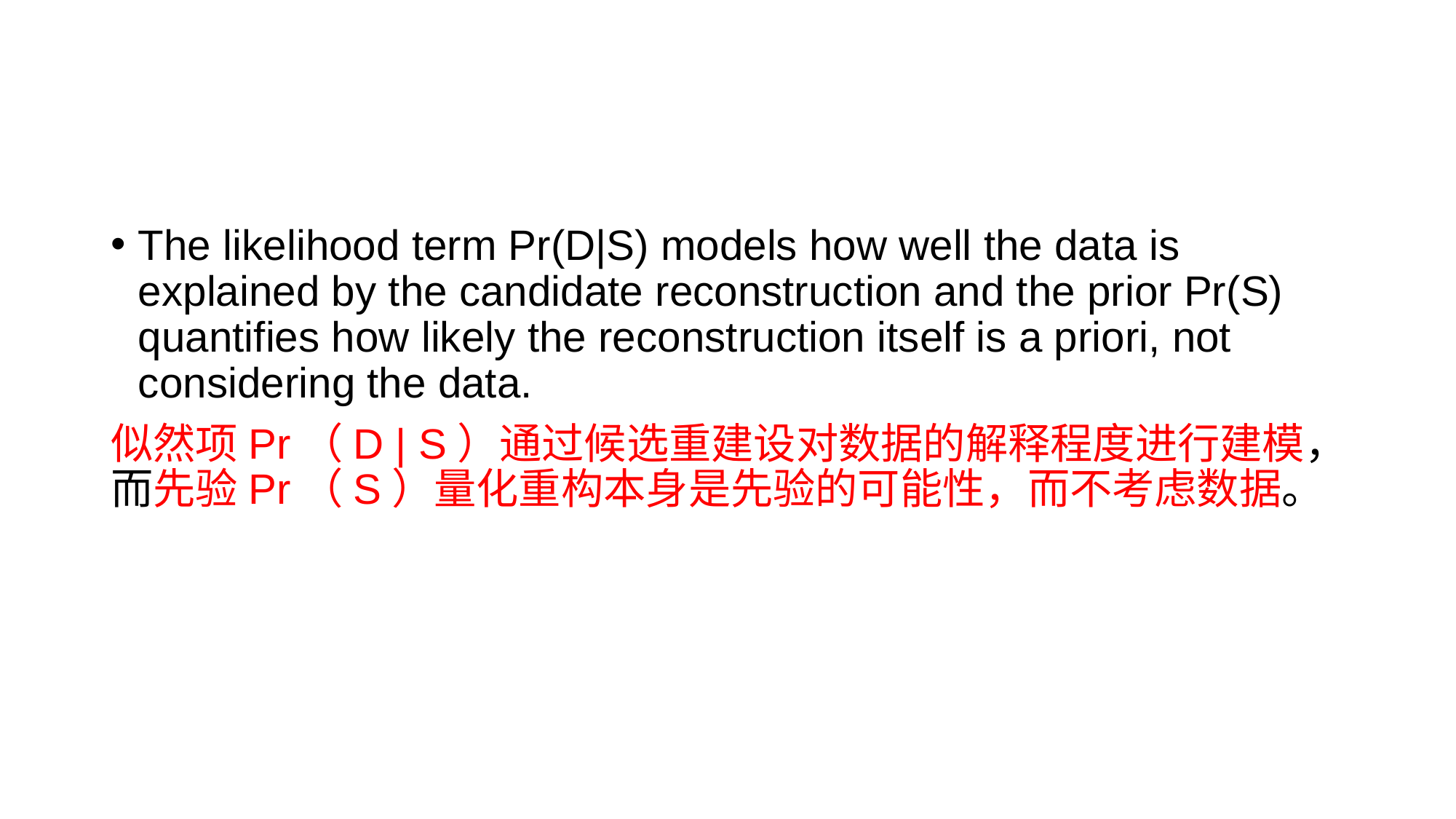

#
The likelihood term Pr(D|S) models how well the data is explained by the candidate reconstruction and the prior Pr(S) quantifies how likely the reconstruction itself is a priori, not considering the data.
似然项Pr（D | S）通过候选重建设对数据的解释程度进行建模，而先验Pr（S）量化重构本身是先验的可能性，而不考虑数据。